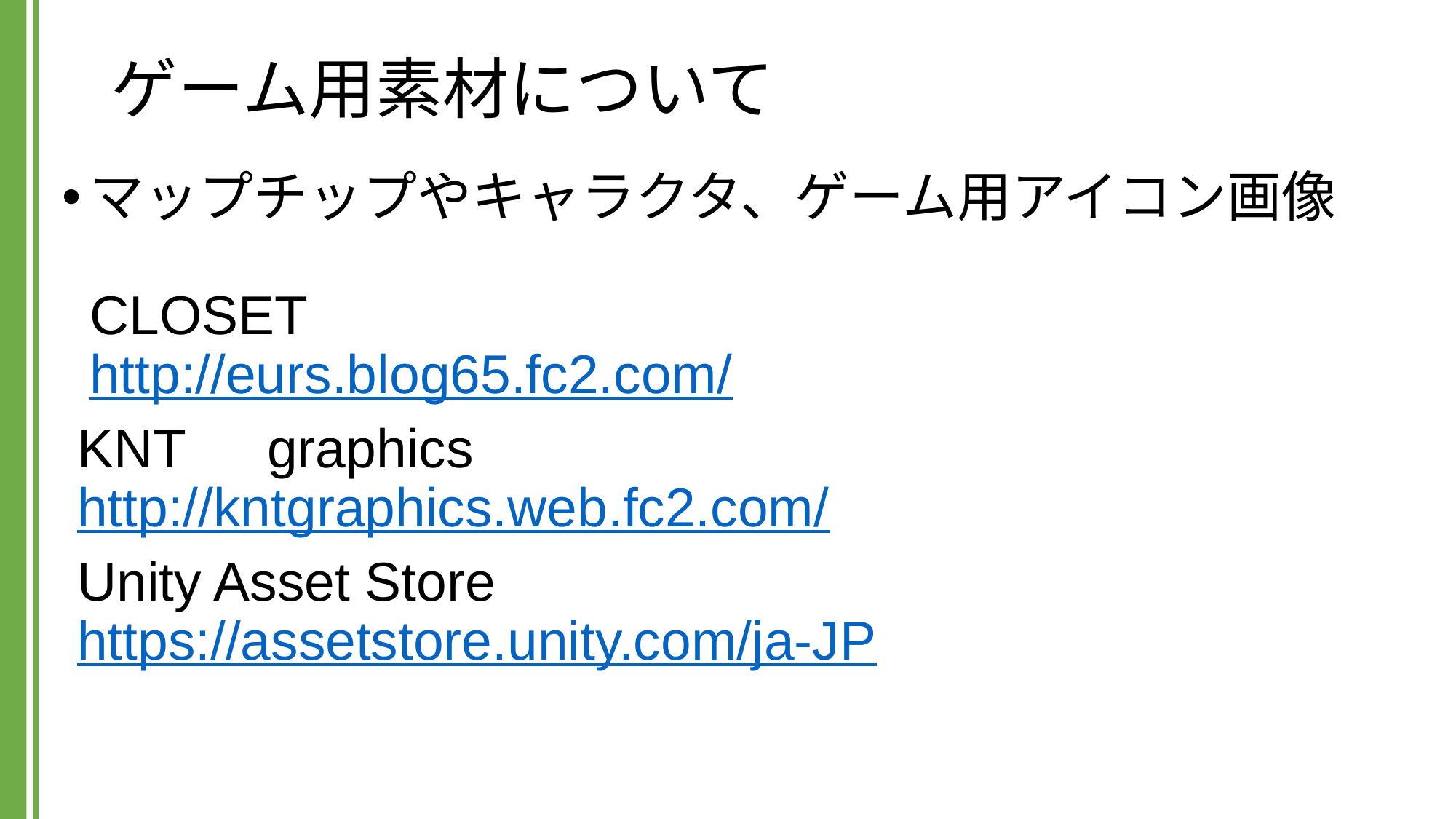

# ゲーム用素材について
マップチップやキャラクタ、ゲーム用アイコン画像
CLOSET
http://eurs.blog65.fc2.com/
 KNT　graphics
 http://kntgraphics.web.fc2.com/
 Unity Asset Store
 https://assetstore.unity.com/ja-JP